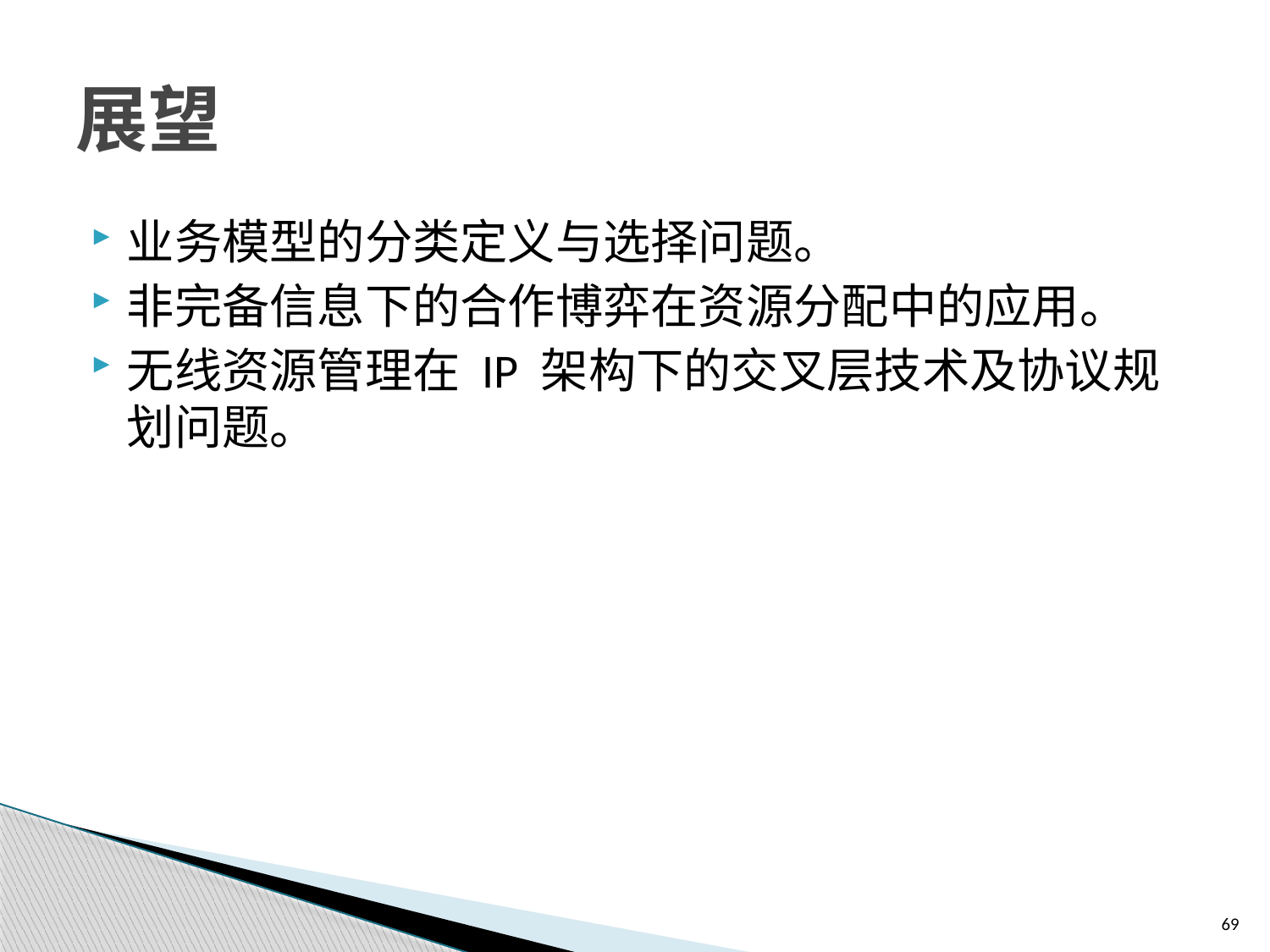

# 展望
业务模型的分类定义与选择问题。
非完备信息下的合作博弈在资源分配中的应用。
无线资源管理在 IP 架构下的交叉层技术及协议规划问题。

69